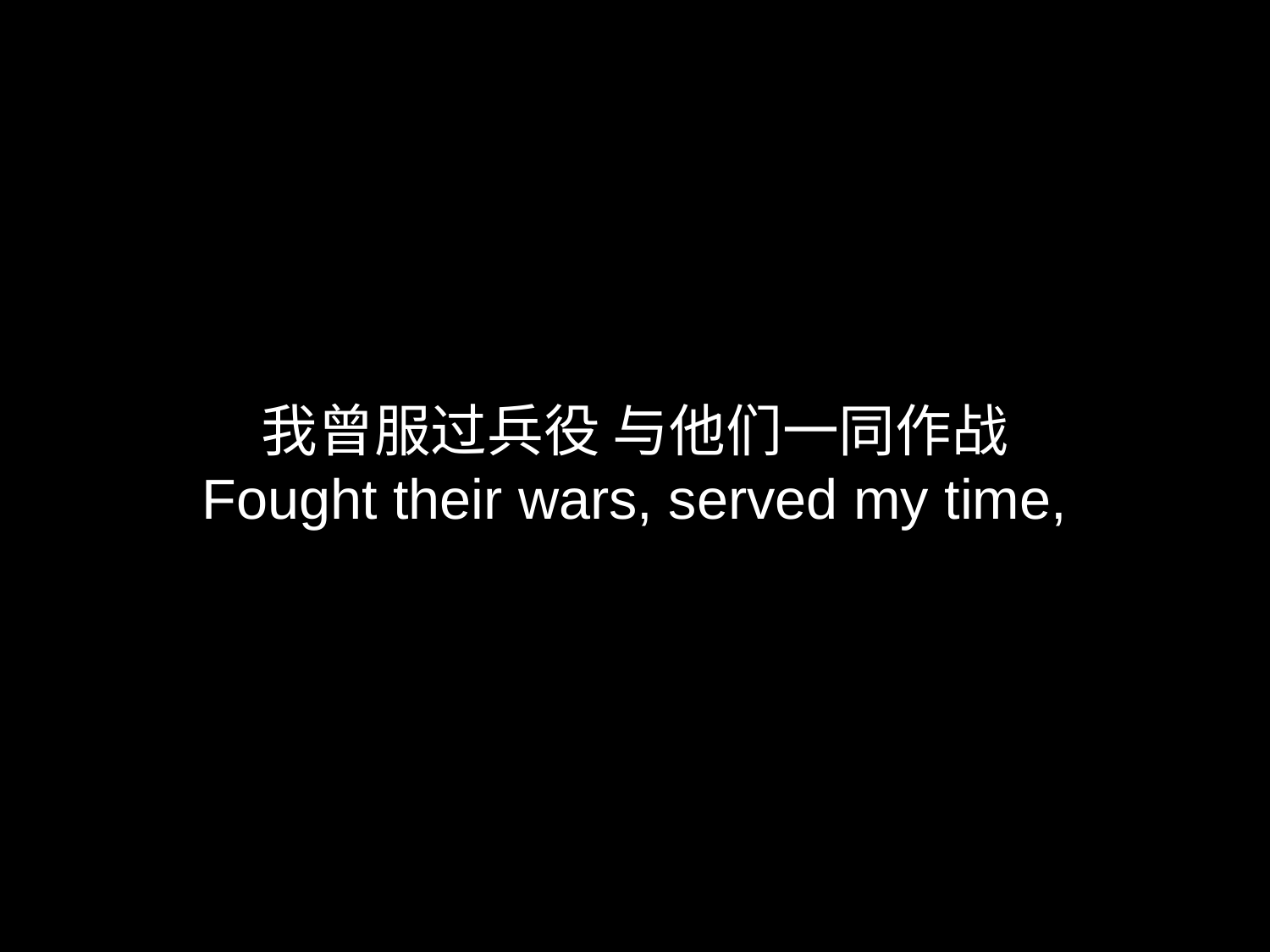

我曾服过兵役 与他们一同作战
Fought their wars, served my time,